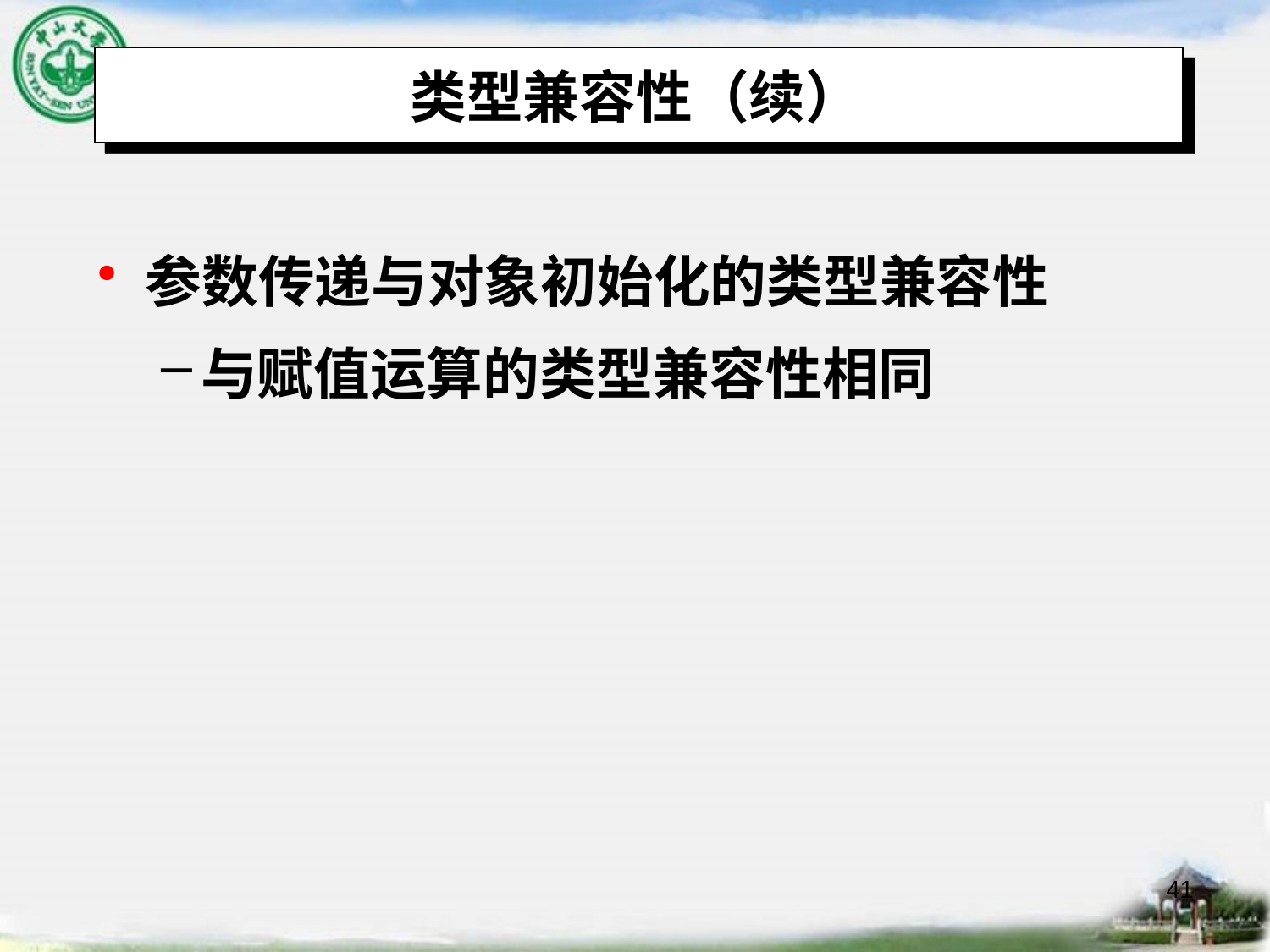

# 类型兼容性（续）
参数传递与对象初始化的类型兼容性
与赋值运算的类型兼容性相同

41